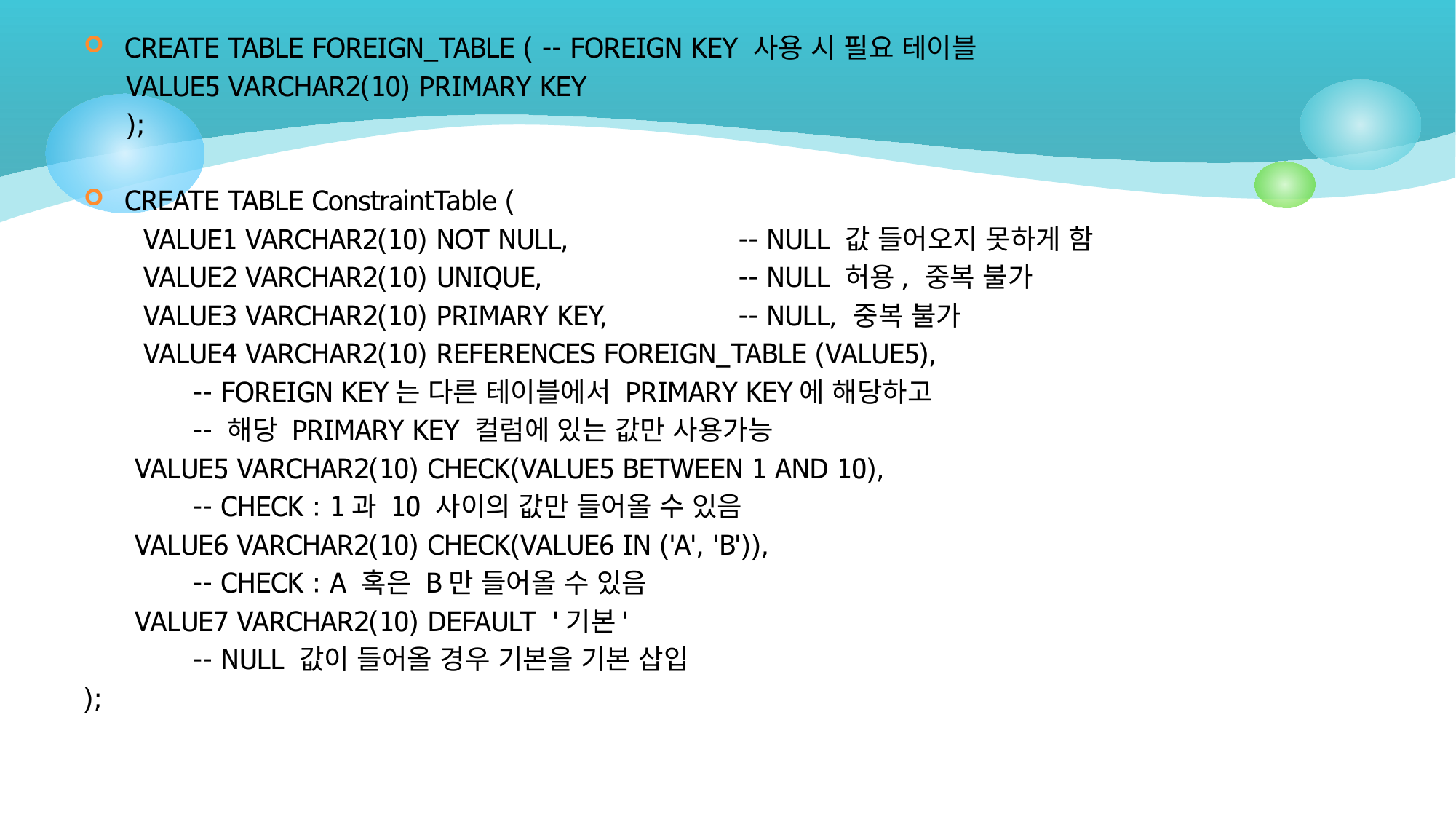

CREATE TABLE FOREIGN_TABLE ( -- FOREIGN KEY 사용 시 필요 테이블
     VALUE5 VARCHAR2(10) PRIMARY KEY
     );

CREATE TABLE ConstraintTable (
       VALUE1 VARCHAR2(10) NOT NULL,    		-- NULL 값 들어오지 못하게 함
       VALUE2 VARCHAR2(10) UNIQUE,          		-- NULL 허용, 중복 불가
       VALUE3 VARCHAR2(10) PRIMARY KEY,   	-- NULL, 중복 불가
       VALUE4 VARCHAR2(10) REFERENCES FOREIGN_TABLE (VALUE5),
       	-- FOREIGN KEY는 다른 테이블에서 PRIMARY KEY에 해당하고
	-- 해당 PRIMARY KEY 컬럼에 있는 값만 사용가능
      VALUE5 VARCHAR2(10) CHECK(VALUE5 BETWEEN 1 AND 10),
	-- CHECK : 1과 10 사이의 값만 들어올 수 있음
      VALUE6 VARCHAR2(10) CHECK(VALUE6 IN ('A', 'B')),
	-- CHECK : A 혹은 B만 들어올 수 있음
      VALUE7 VARCHAR2(10) DEFAULT  '기본'
	-- NULL 값이 들어올 경우 기본을 기본 삽입
);